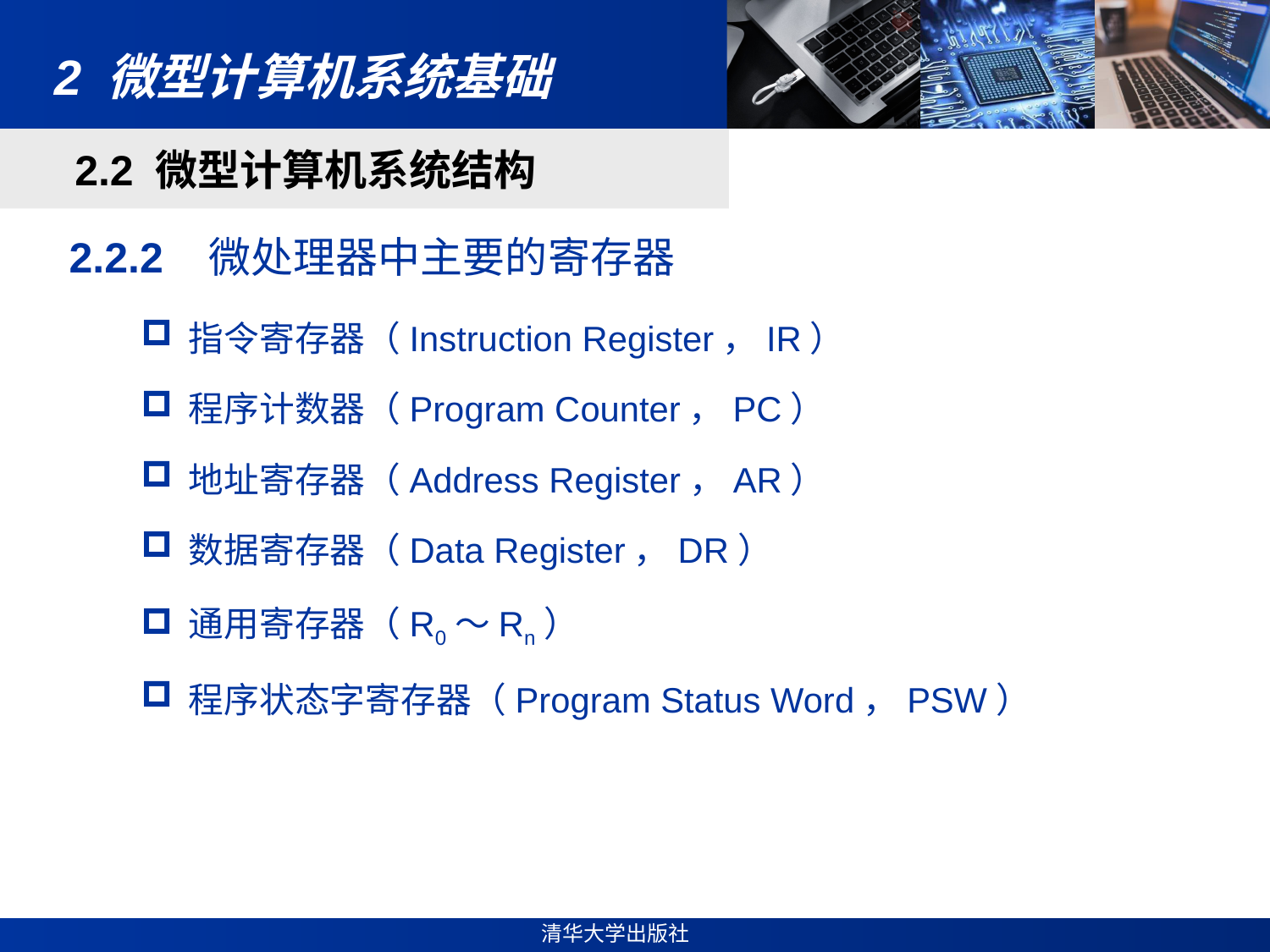

# 2 微型计算机系统基础
2.2 微型计算机系统结构
2.2.2   微处理器中主要的寄存器
指令寄存器（Instruction Register，IR）
程序计数器（Program Counter，PC）
地址寄存器（Address Register，AR）
数据寄存器（Data Register，DR）
通用寄存器（R0～Rn）
程序状态字寄存器（Program Status Word，PSW）